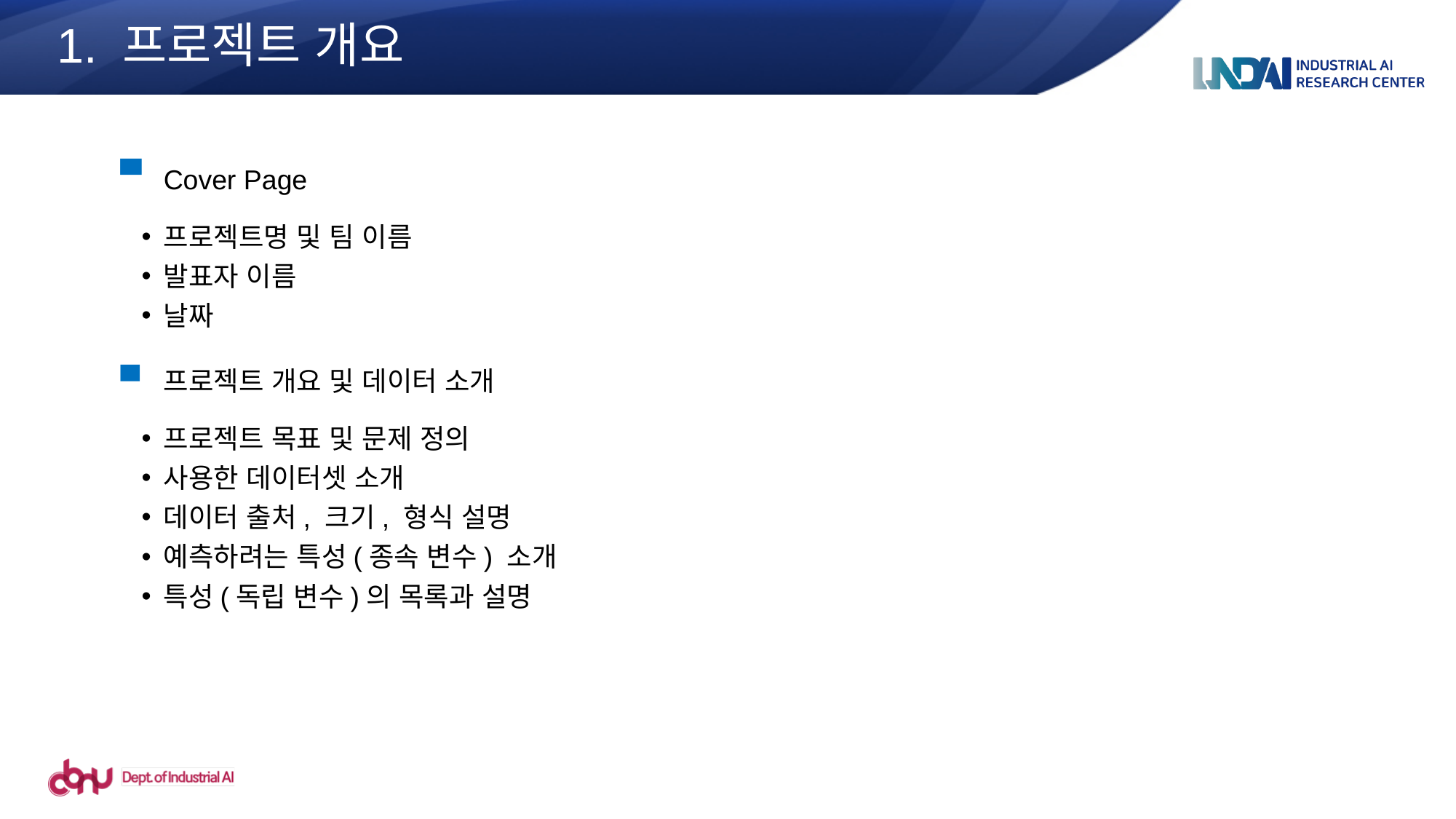

1. 프로젝트 개요
Cover Page
프로젝트명 및 팀 이름
발표자 이름
날짜

프로젝트 개요 및 데이터 소개
프로젝트 목표 및 문제 정의
사용한 데이터셋 소개
데이터 출처, 크기, 형식 설명
예측하려는 특성(종속 변수) 소개
특성(독립 변수)의 목록과 설명